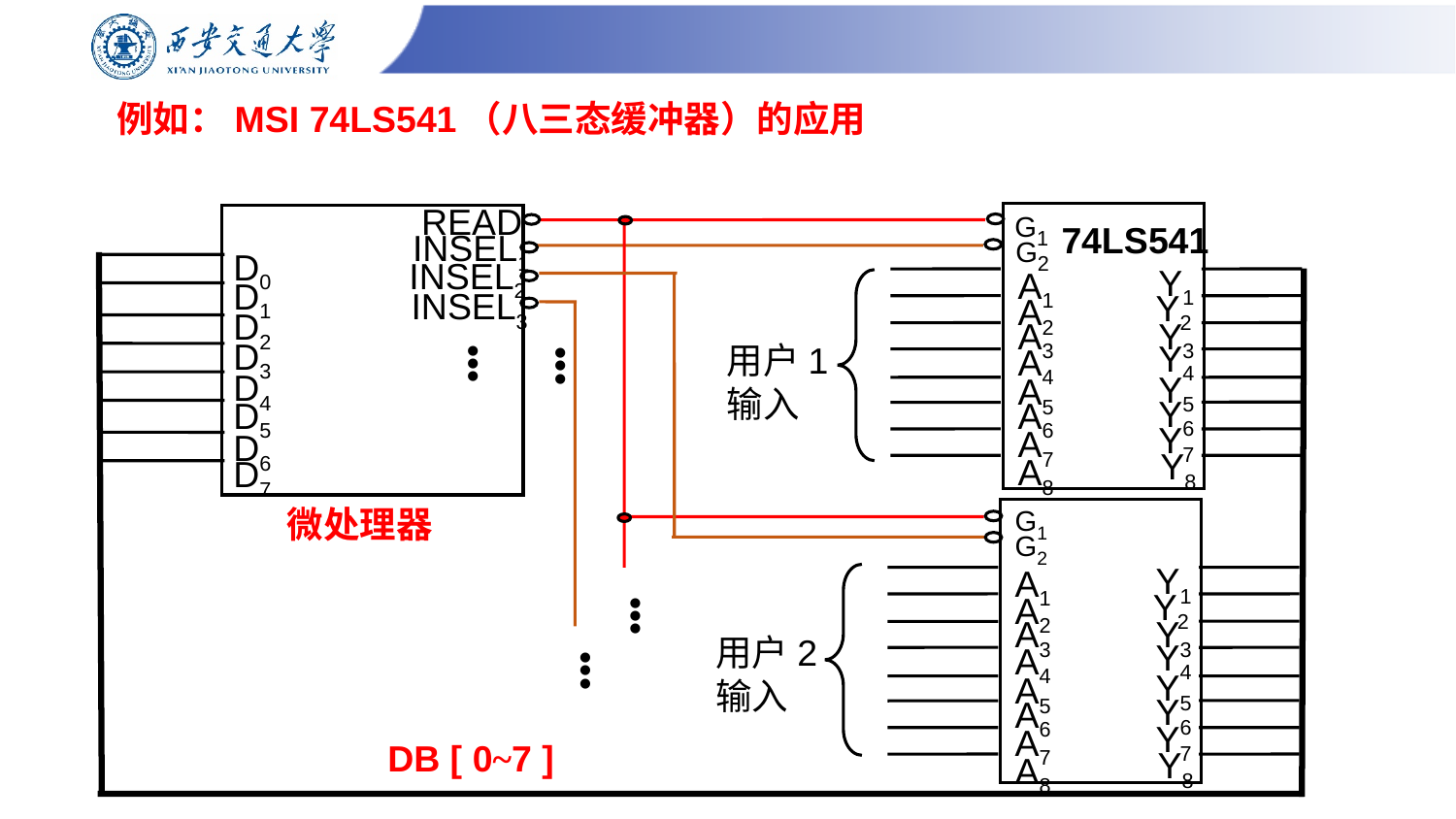

# 例如：MSI 74LS541（八三态缓冲器）的应用
READ
G1

74LS541

INSEL1
G2

D0

INSEL2

Y1

A1
D1

INSEL3
Y2
A2

D2

A3
Y3

D3
Y4
•••
用户1输入
A4
•••

D4
Y5
A5

Y6
D5
A6

Y7
A7
D6

Y8
A8
D7

G1
微处理器

G2

Y1
A1

Y2
A2
•••

Y3
A3

用户2输入
Y4
A4
•••

Y5
A5

Y6
A6

Y7
A7

DB [ 0~7 ]
Y8
A8